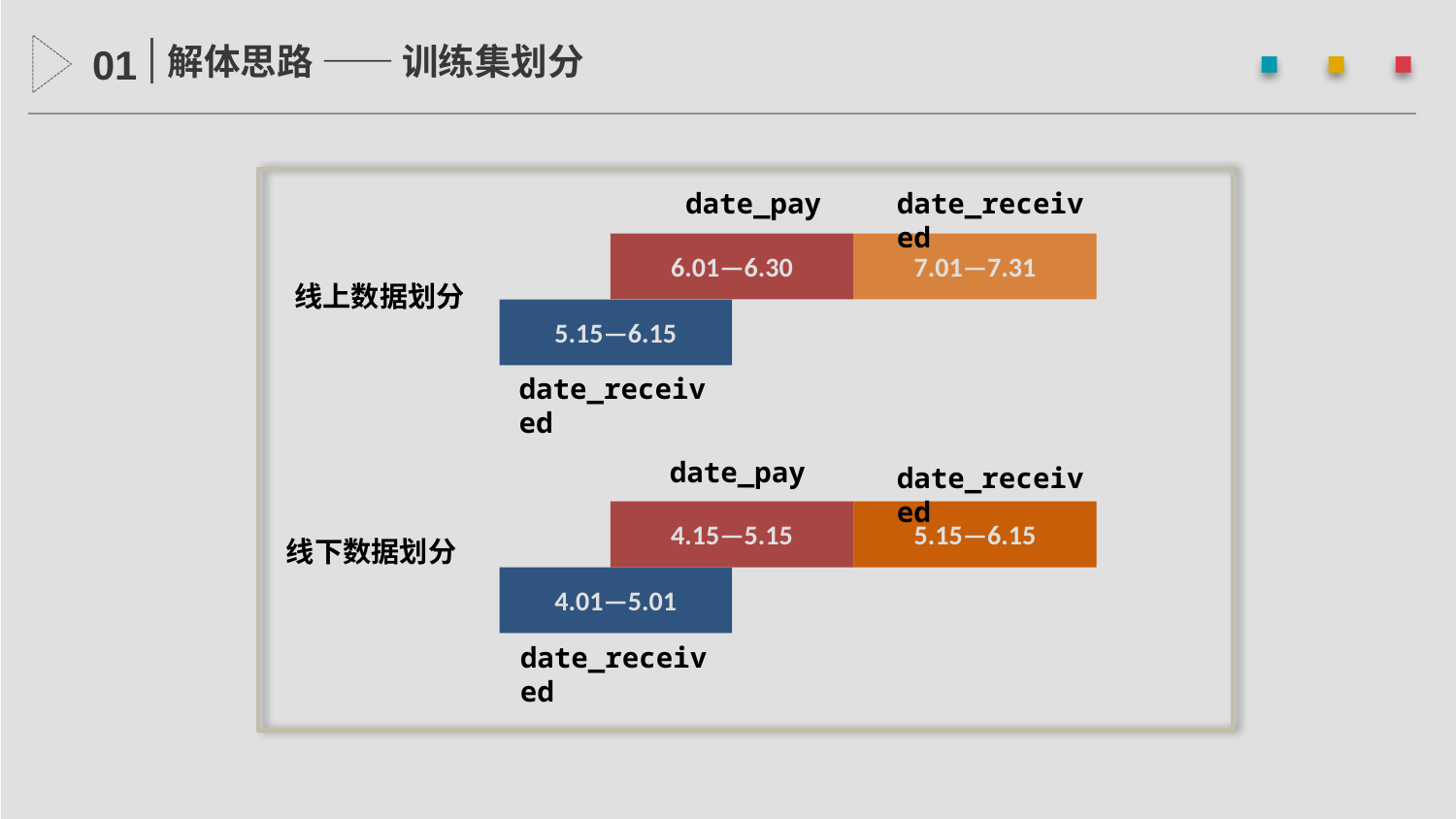

· · ·

解体思路 —— 训练集划分
01

date_pay
date_received
6.01—6.30
7.01—7.31
线上数据划分
5.15—6.15
date_received
date_pay
date_received
4.15—5.15
5.15—6.15
线下数据划分
4.01—5.01
date_received